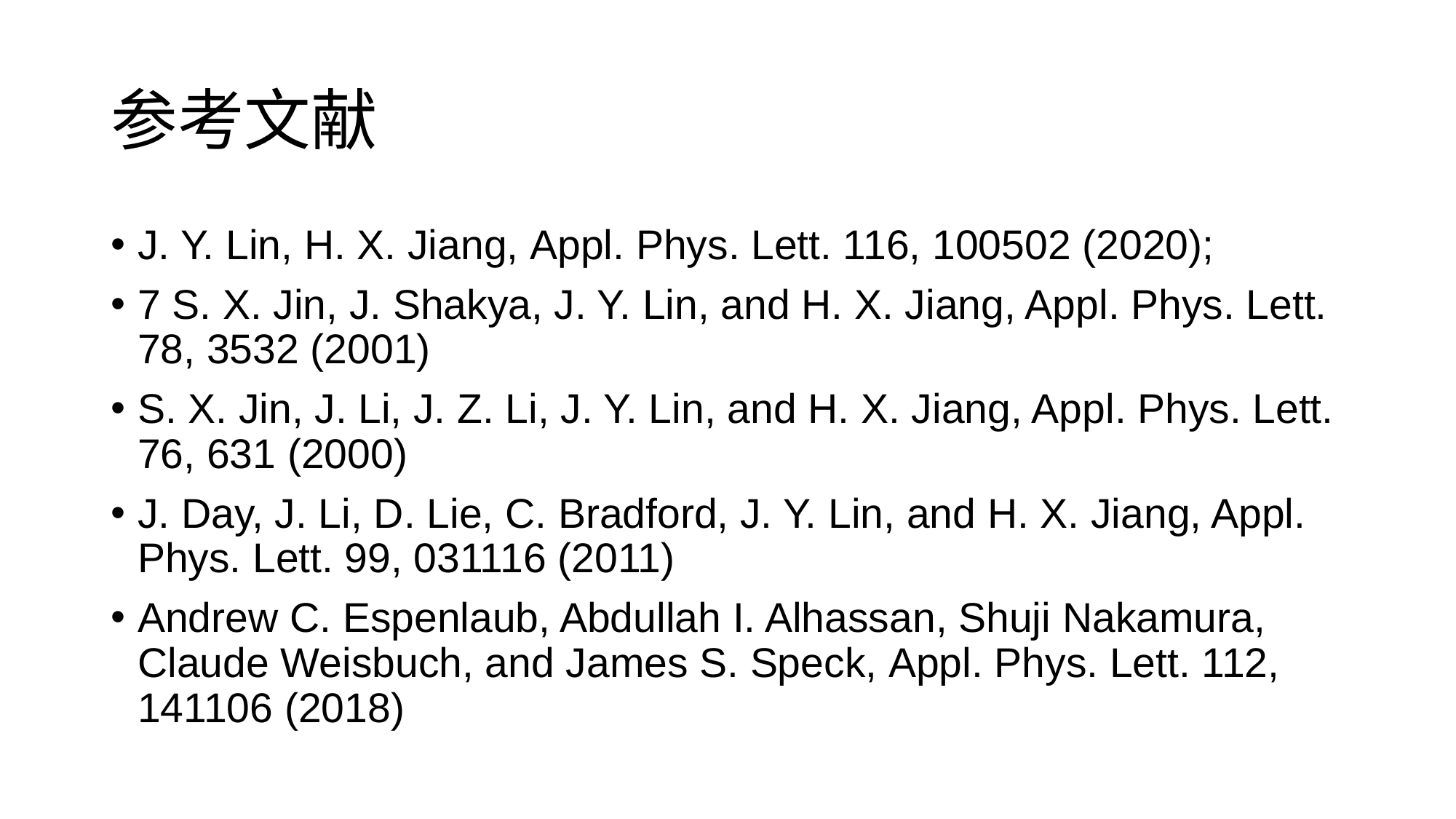

# 参考文献
J. Y. Lin, H. X. Jiang, Appl. Phys. Lett. 116, 100502 (2020);
7 S. X. Jin, J. Shakya, J. Y. Lin, and H. X. Jiang, Appl. Phys. Lett. 78, 3532 (2001)
S. X. Jin, J. Li, J. Z. Li, J. Y. Lin, and H. X. Jiang, Appl. Phys. Lett. 76, 631 (2000)
J. Day, J. Li, D. Lie, C. Bradford, J. Y. Lin, and H. X. Jiang, Appl. Phys. Lett. 99, 031116 (2011)
Andrew C. Espenlaub, Abdullah I. Alhassan, Shuji Nakamura, Claude Weisbuch, and James S. Speck, Appl. Phys. Lett. 112, 141106 (2018)